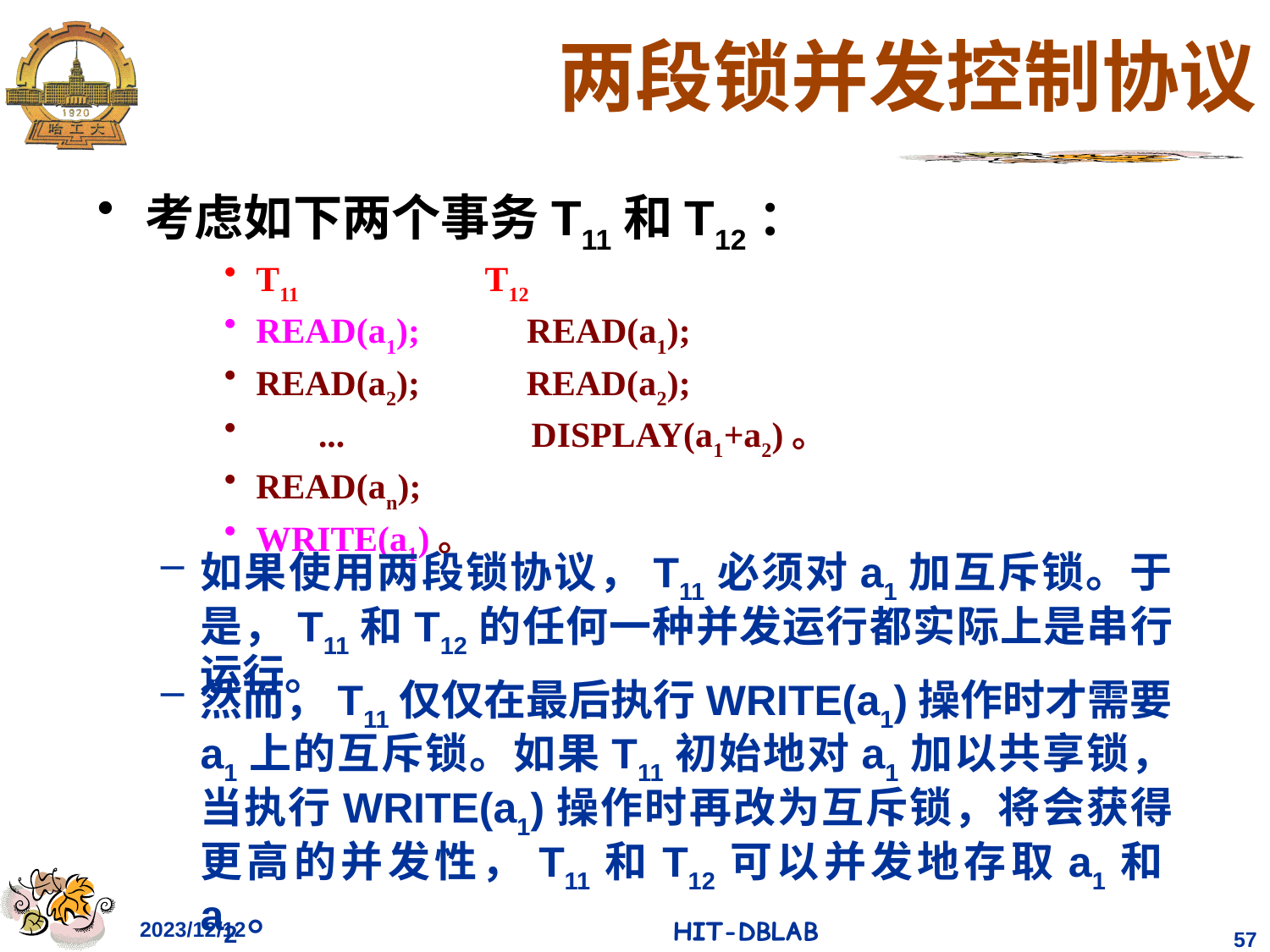

# 两段锁并发控制协议
考虑如下两个事务T11和T12：
T11                     T12
READ(a1);            READ(a1);
READ(a2);            READ(a2);
       ...                     DISPLAY(a1+a2)。
READ(an);
WRITE(a1)。
如果使用两段锁协议，T11必须对a1加互斥锁。于是，T11和T12的任何一种并发运行都实际上是串行运行。
然而，T11仅仅在最后执行WRITE(a1)操作时才需要a1上的互斥锁。如果T11初始地对a1加以共享锁，当执行WRITE(a1)操作时再改为互斥锁，将会获得更高的并发性，T11和T12可以并发地存取a1和a2。
2023/12/12
HIT-DBLAB
57